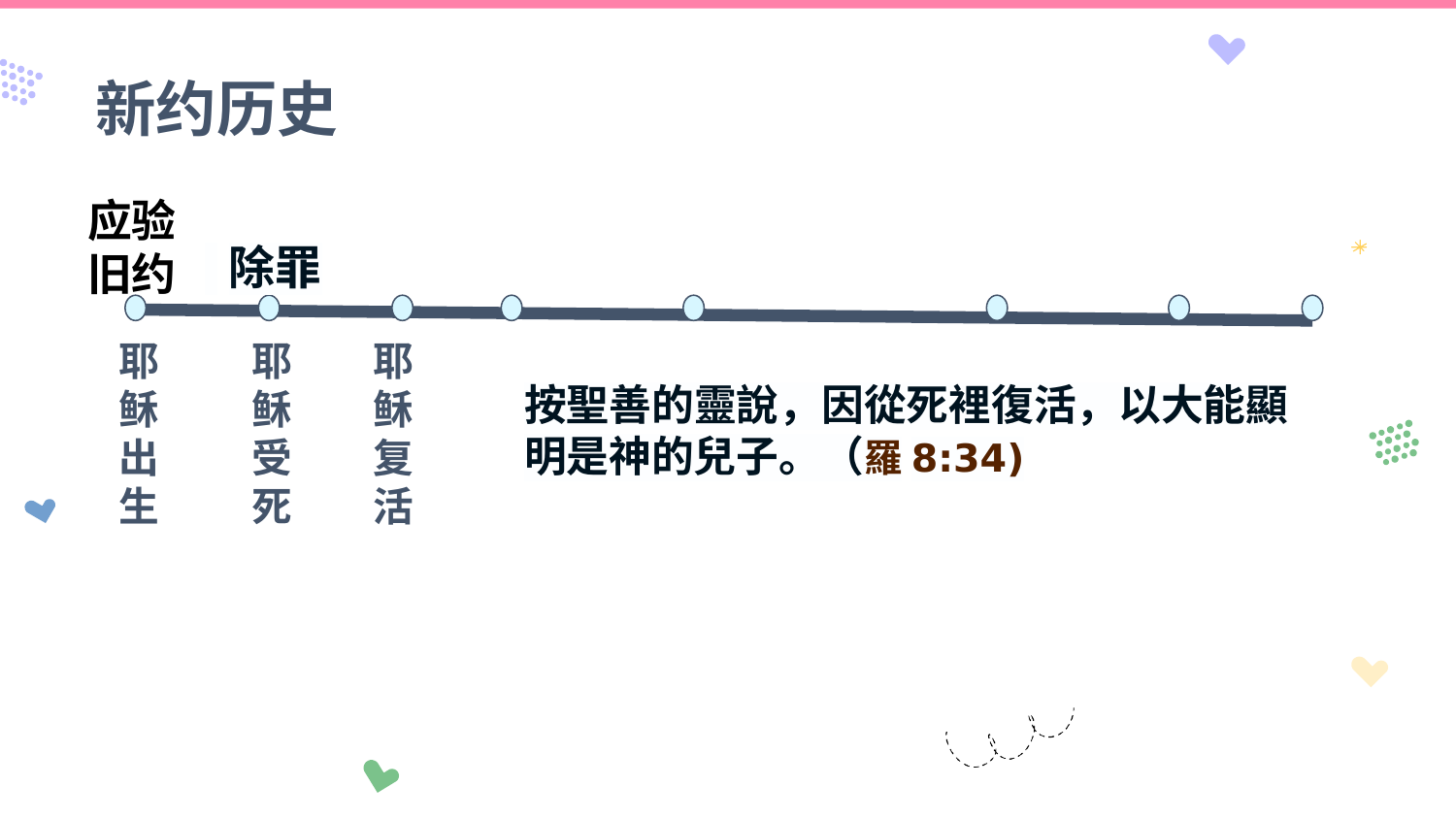

# 新约历史
应验
旧约
 除罪

耶稣出生
耶稣受死
耶稣复活

按聖善的靈說，因從死裡復活，以大能顯明是神的兒子。（羅8:34)